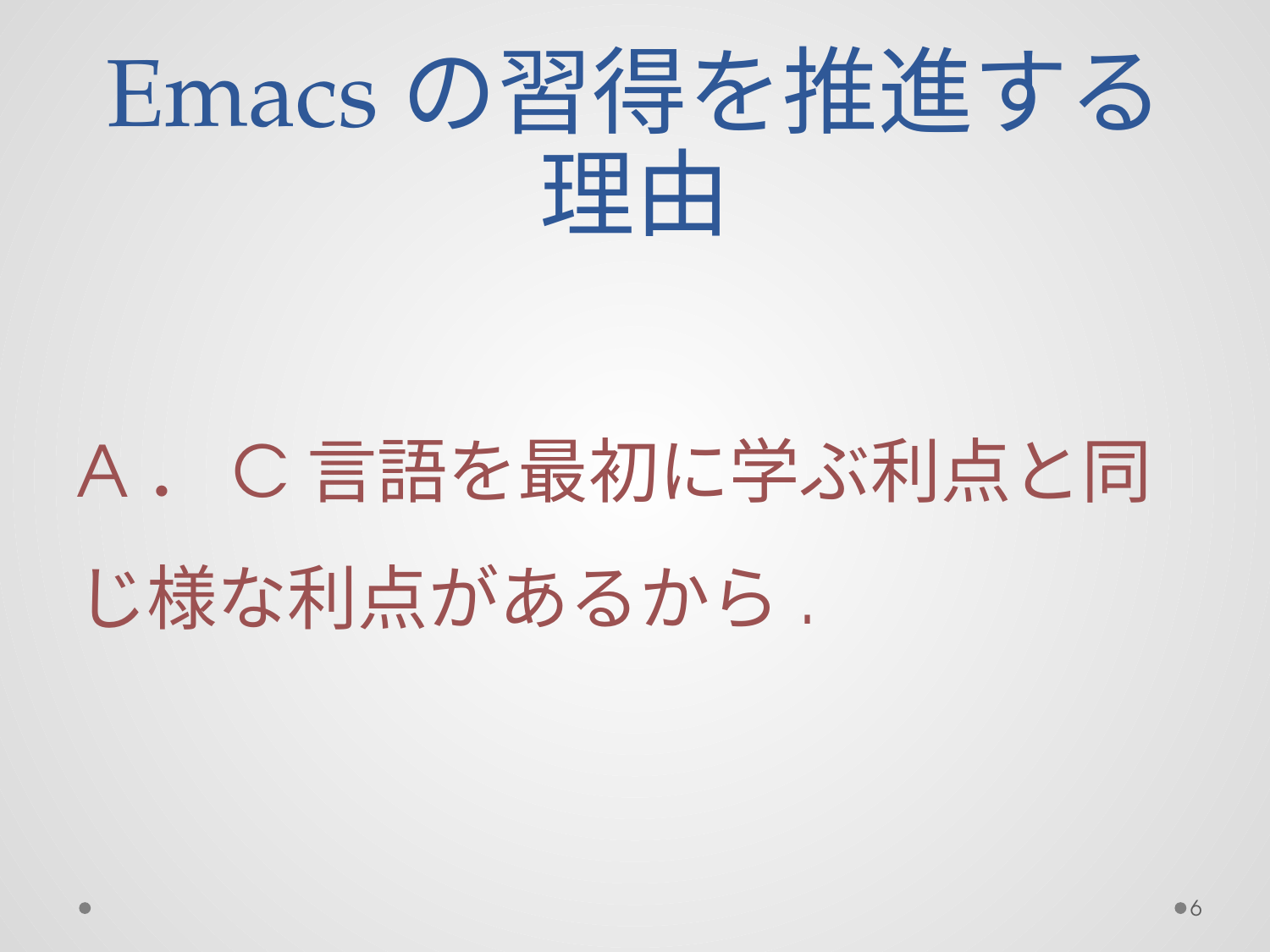

# Emacsの習得を推進する理由
A．C言語を最初に学ぶ利点と同じ様な利点があるから.
6